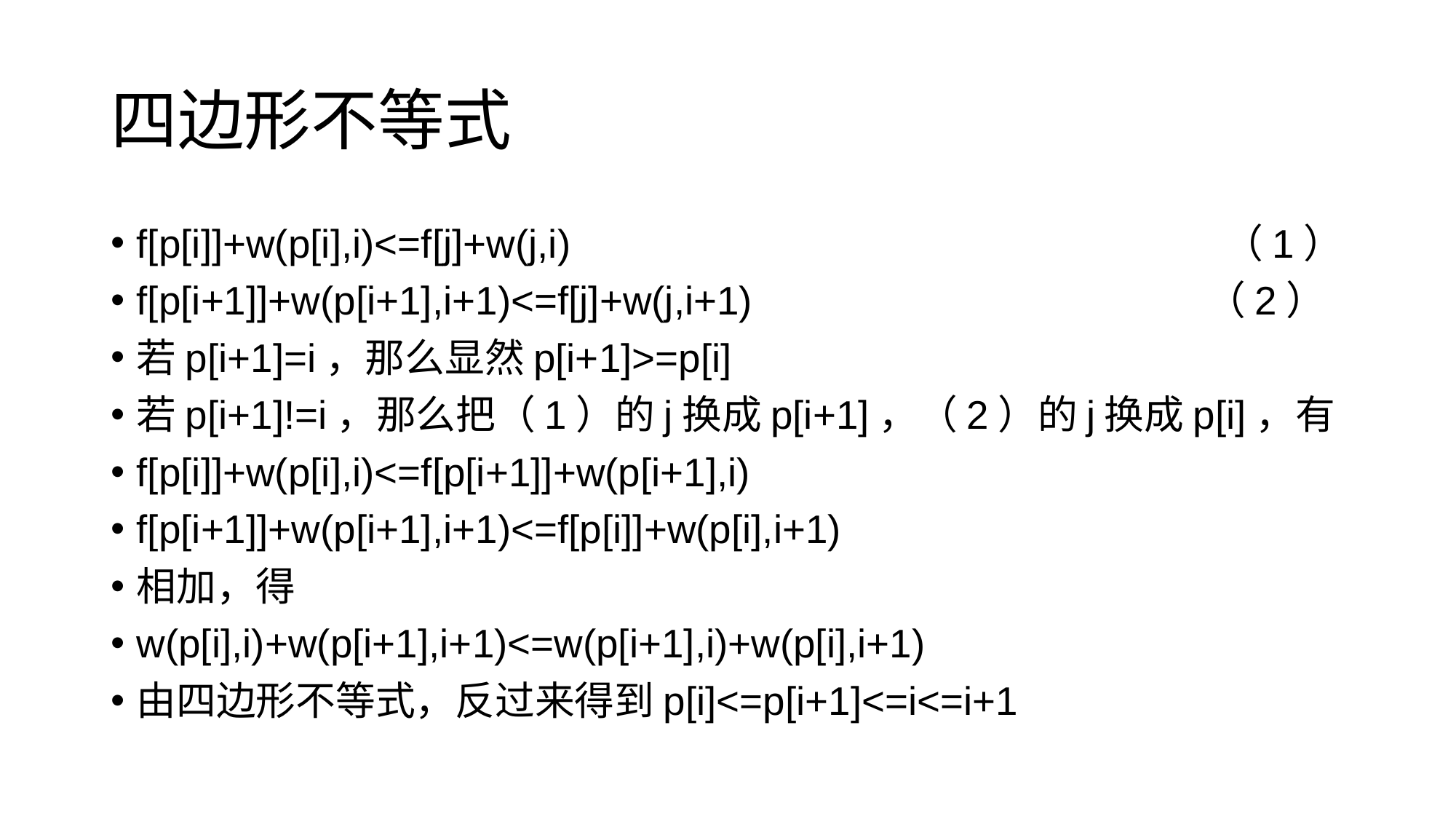

# 四边形不等式
f[p[i]]+w(p[i],i)<=f[j]+w(j,i)                                                          （1）
f[p[i+1]]+w(p[i+1],i+1)<=f[j]+w(j,i+1)                                        （2）
若p[i+1]=i，那么显然p[i+1]>=p[i]
若p[i+1]!=i，那么把（1）的j换成p[i+1]，（2）的j换成p[i]，有
f[p[i]]+w(p[i],i)<=f[p[i+1]]+w(p[i+1],i)
f[p[i+1]]+w(p[i+1],i+1)<=f[p[i]]+w(p[i],i+1)
相加，得
w(p[i],i)+w(p[i+1],i+1)<=w(p[i+1],i)+w(p[i],i+1)
由四边形不等式，反过来得到p[i]<=p[i+1]<=i<=i+1